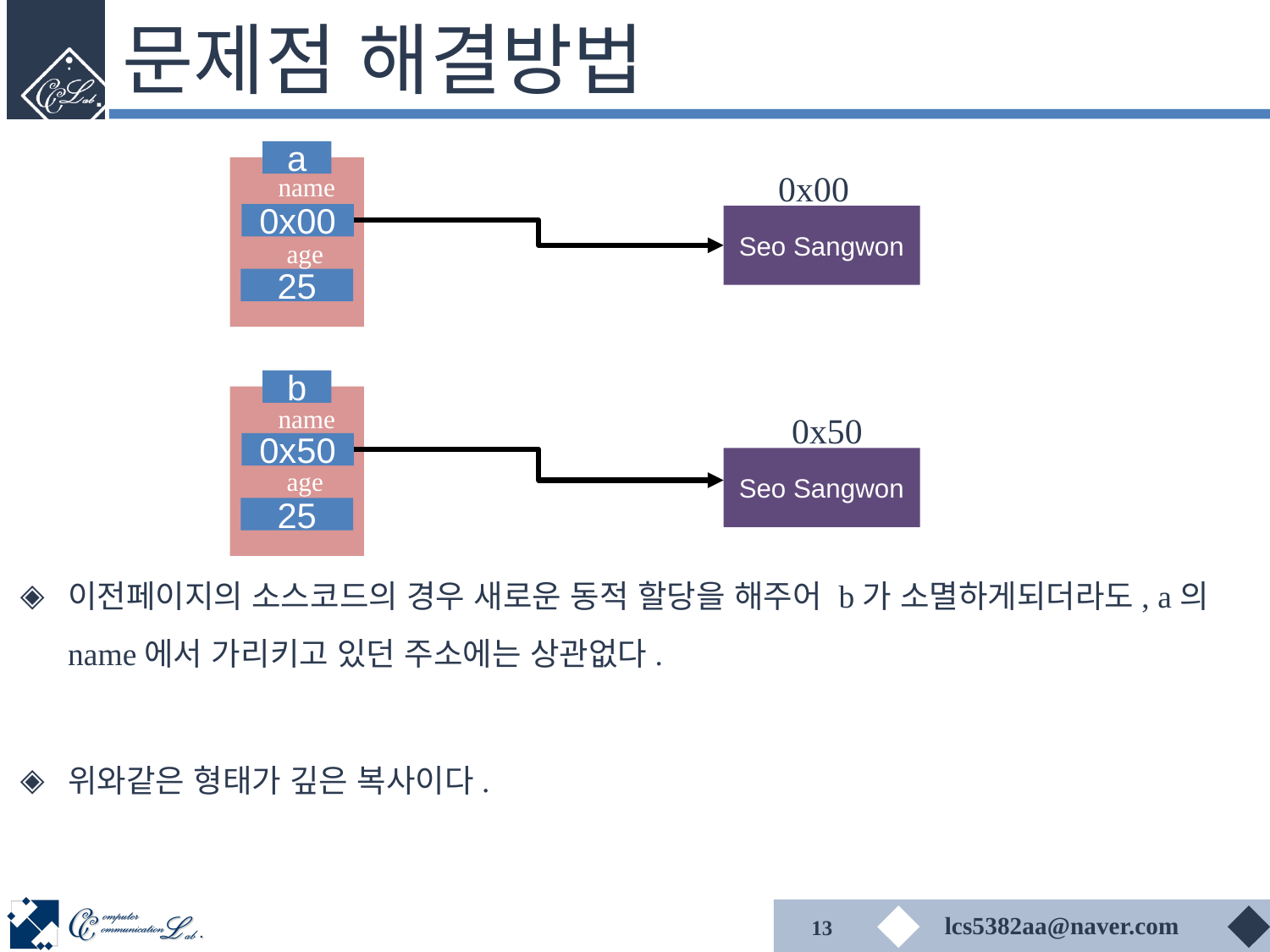

# 문제점 해결방법

이전페이지의 소스코드의 경우 새로운 동적 할당을 해주어 b가 소멸하게되더라도, a의 name에서 가리키고 있던 주소에는 상관없다.

위와같은 형태가 깊은 복사이다.

a

name
0x00
age
25
0x00
Seo Sangwon
b

name
0x50
age
25
0x50
Seo Sangwon